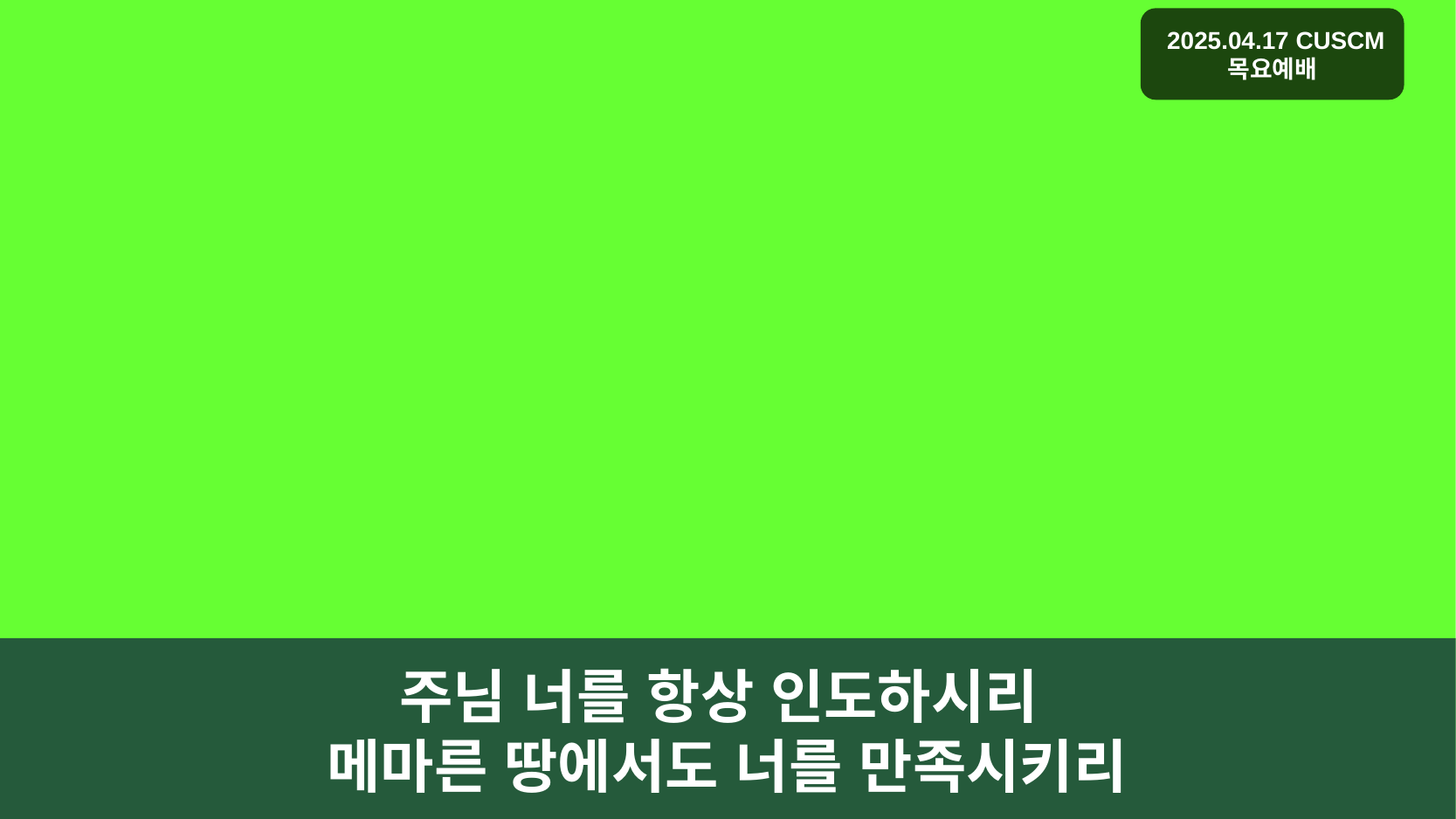

주님 너를 항상 인도하시리
메마른 땅에서도 너를 만족시키리